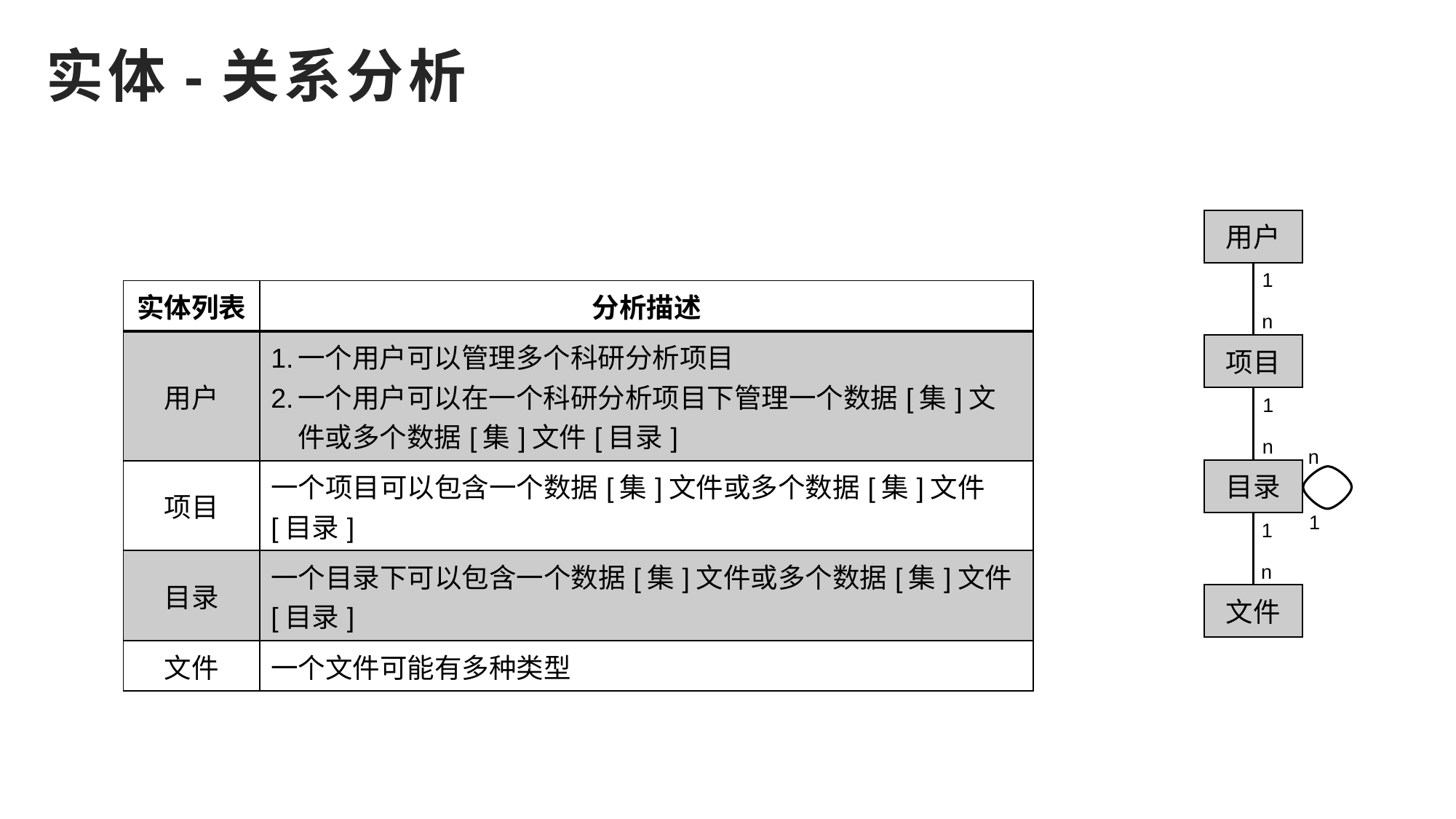

# 实体-关系分析
用户
1
n
项目
1
n
n
目录

1
1
n
文件
| 实体列表 | 分析描述 |
| --- | --- |
| 用户 | 一个用户可以管理多个科研分析项目 一个用户可以在一个科研分析项目下管理一个数据[集]文件或多个数据[集]文件[目录] |
| 项目 | 一个项目可以包含一个数据[集]文件或多个数据[集]文件[目录] |
| 目录 | 一个目录下可以包含一个数据[集]文件或多个数据[集]文件[目录] |
| 文件 | 一个文件可能有多种类型 |